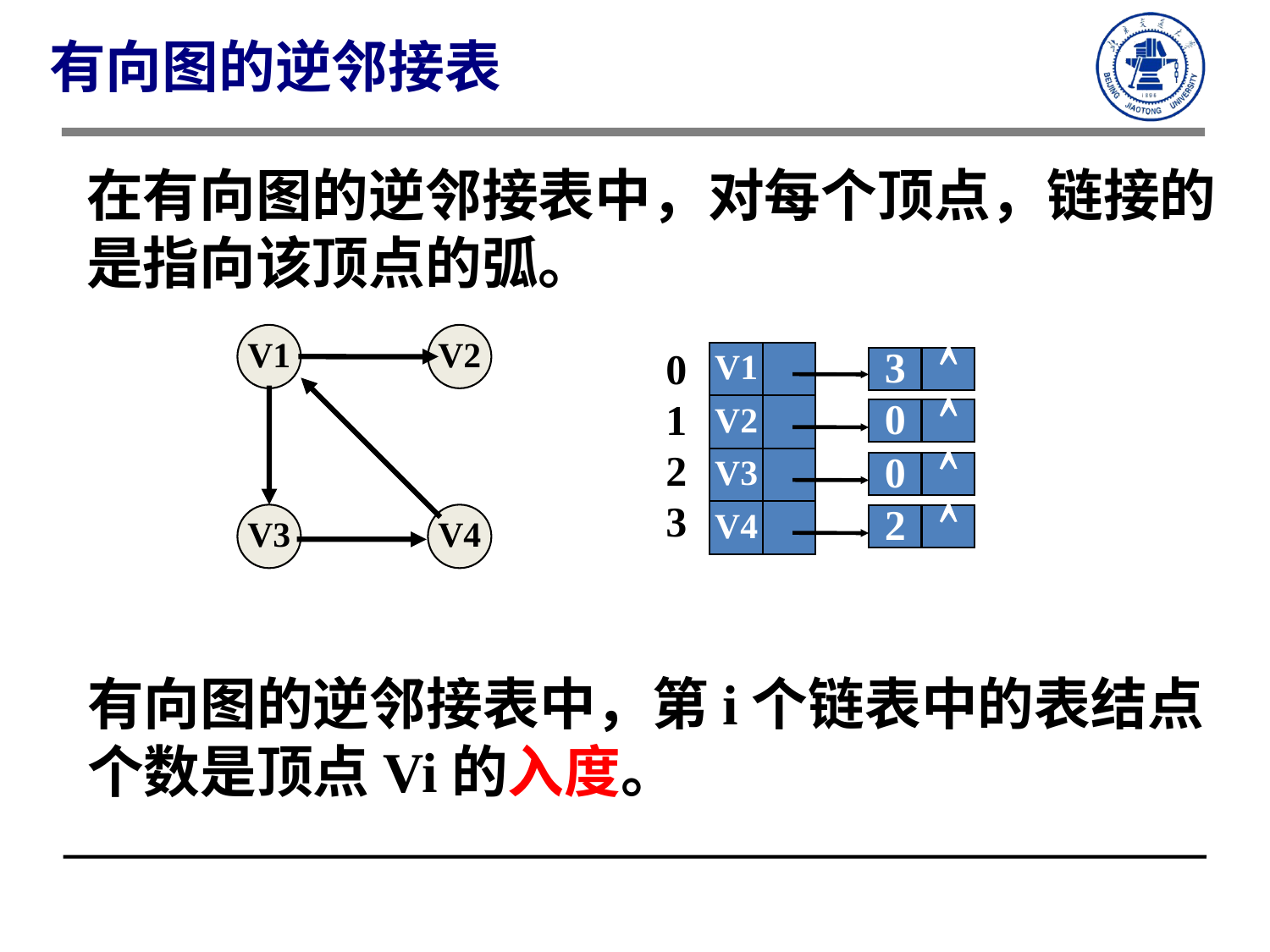

有向图的逆邻接表
在有向图的逆邻接表中，对每个顶点，链接的是指向该顶点的弧。
V1
V2
0
1
2
3
V1

3
∧

V2

0
∧

V3

0
∧

V4

2
∧

V3
V4

有向图的逆邻接表中，第i个链表中的表结点个数是顶点Vi的入度。